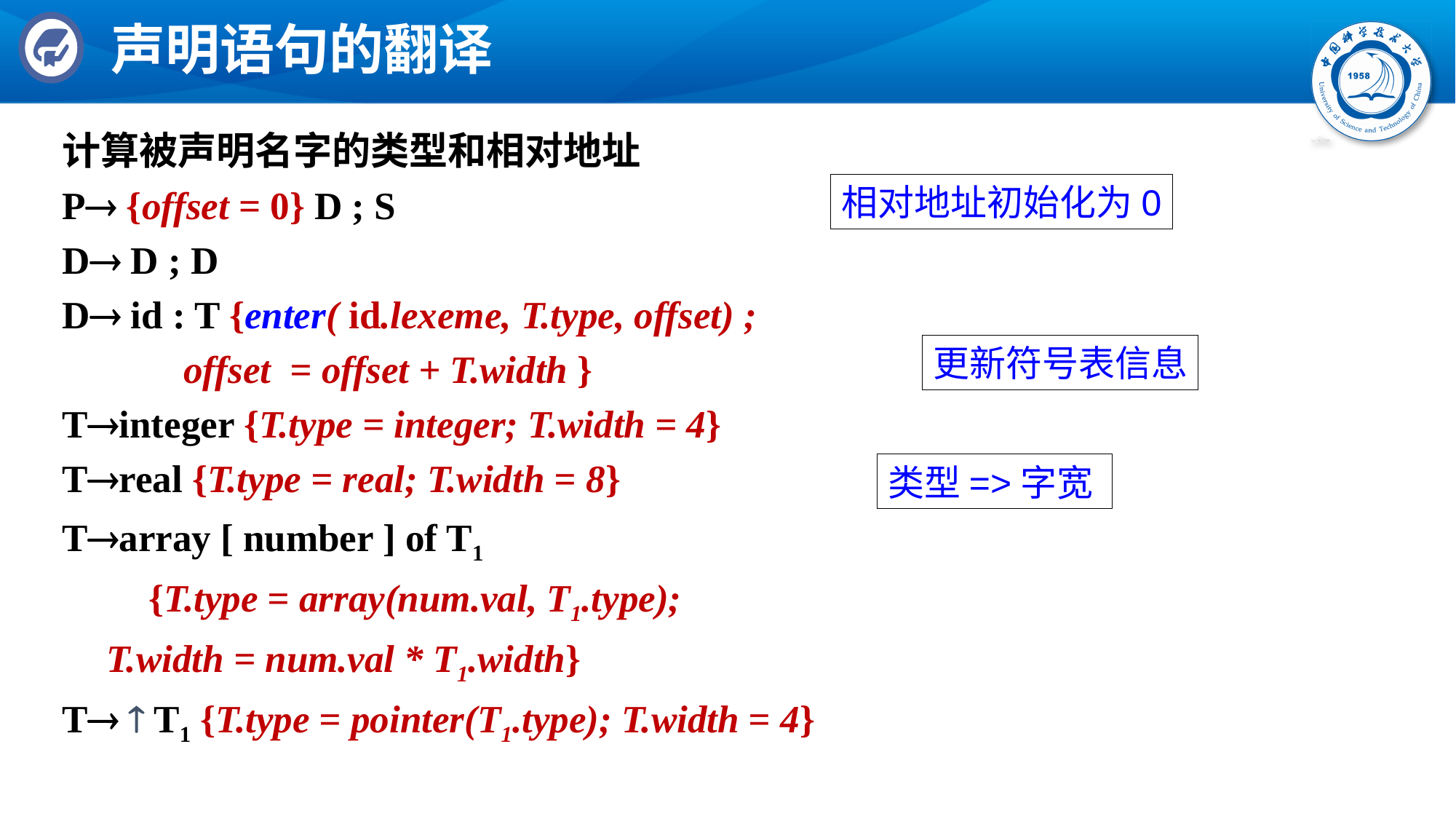

# 声明语句的翻译
计算被声明名字的类型和相对地址
P→ {offset = 0} D ; S
D→ D ; D
D→ id : T {enter( id.lexeme, T.type, offset) ;
		          offset  = offset + T.width }
T→integer {T.type = integer; T.width = 4}
T→real {T.type = real; T.width = 8}
T→array [ number ] of T1
         {T.type = array(num.val, T1.type);
		  T.width = num.val * T1.width}
T→ ↑ T1 {T.type = pointer(T1.type); T.width = 4}

相对地址初始化为0
更新符号表信息
类型=>字宽